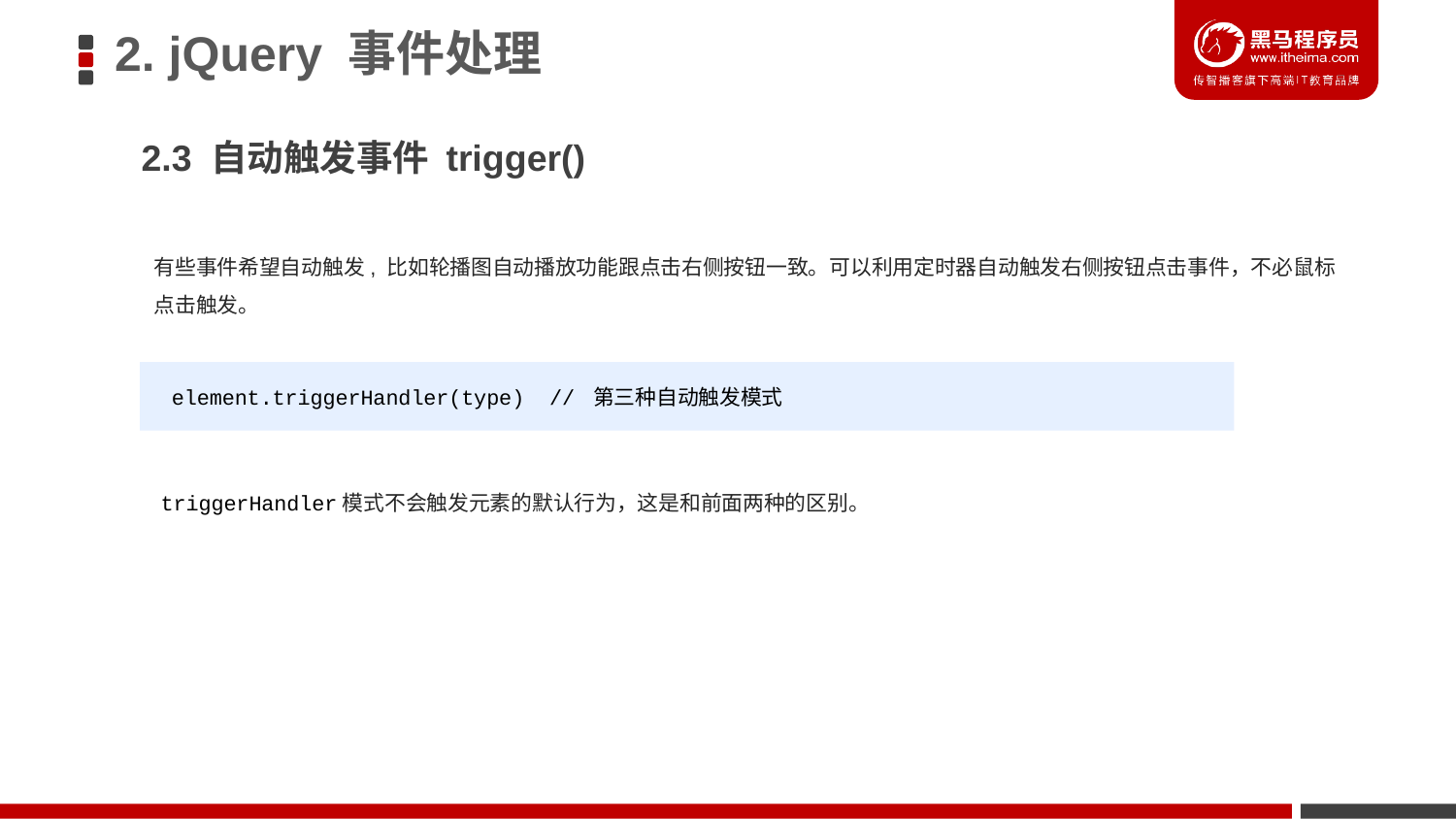

# 2. jQuery 事件处理
2.3 自动触发事件 trigger()
有些事件希望自动触发, 比如轮播图自动播放功能跟点击右侧按钮一致。可以利用定时器自动触发右侧按钮点击事件，不必鼠标点击触发。
element.triggerHandler(type)  // 第三种自动触发模式
triggerHandler模式不会触发元素的默认行为，这是和前面两种的区别。